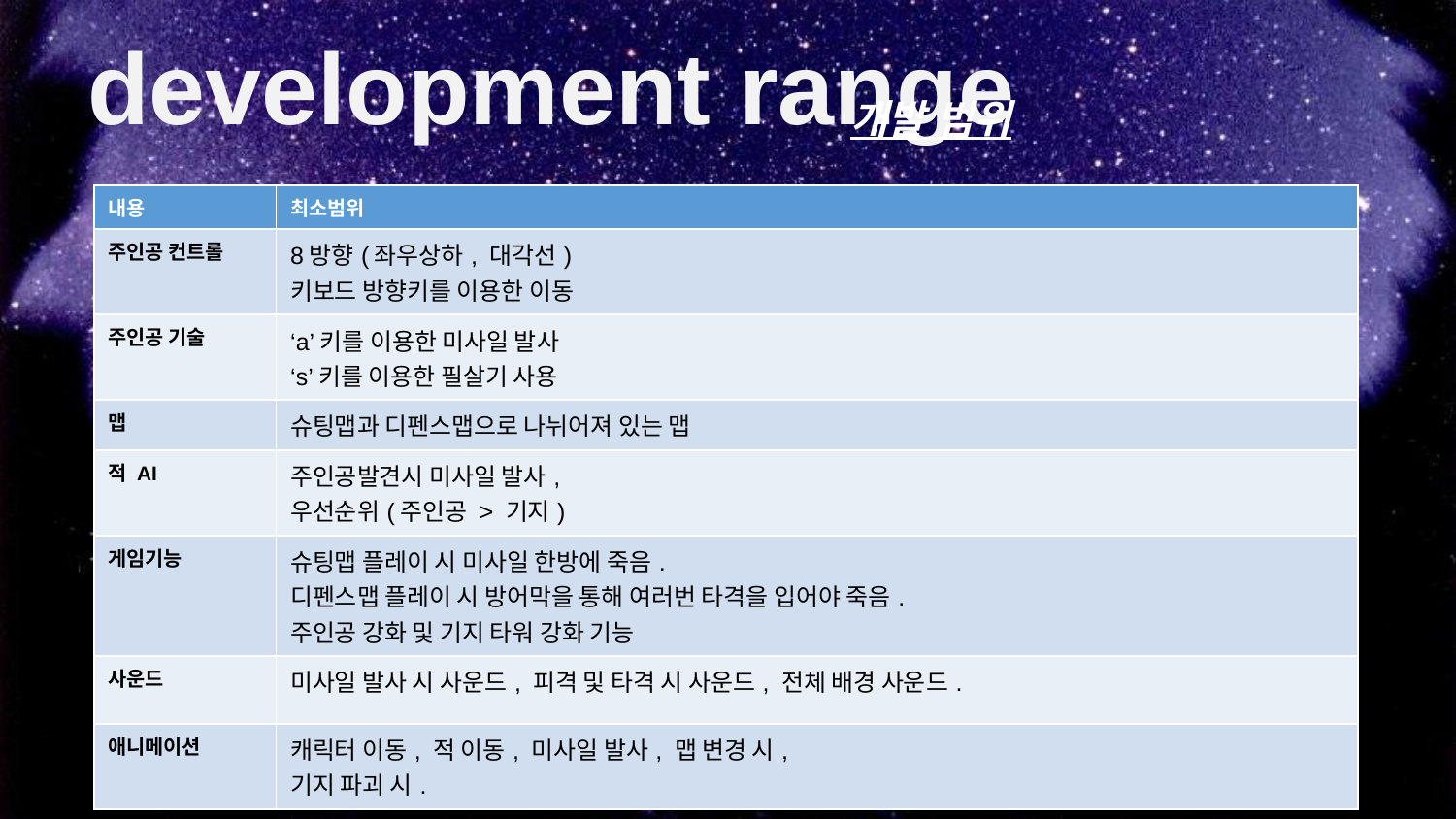

# development range
개발 범위
| 내용 | 최소범위 |
| --- | --- |
| 주인공 컨트롤 | 8방향(좌우상하, 대각선) 키보드 방향키를 이용한 이동 |
| 주인공 기술 | ‘a’키를 이용한 미사일 발사 ‘s’키를 이용한 필살기 사용 |
| 맵 | 슈팅맵과 디펜스맵으로 나뉘어져 있는 맵 |
| 적 AI | 주인공발견시 미사일 발사, 우선순위(주인공 > 기지) |
| 게임기능 | 슈팅맵 플레이 시 미사일 한방에 죽음. 디펜스맵 플레이 시 방어막을 통해 여러번 타격을 입어야 죽음. 주인공 강화 및 기지 타워 강화 기능 |
| 사운드 | 미사일 발사 시 사운드, 피격 및 타격 시 사운드, 전체 배경 사운드. |
| 애니메이션 | 캐릭터 이동, 적 이동, 미사일 발사, 맵 변경 시, 기지 파괴 시. |